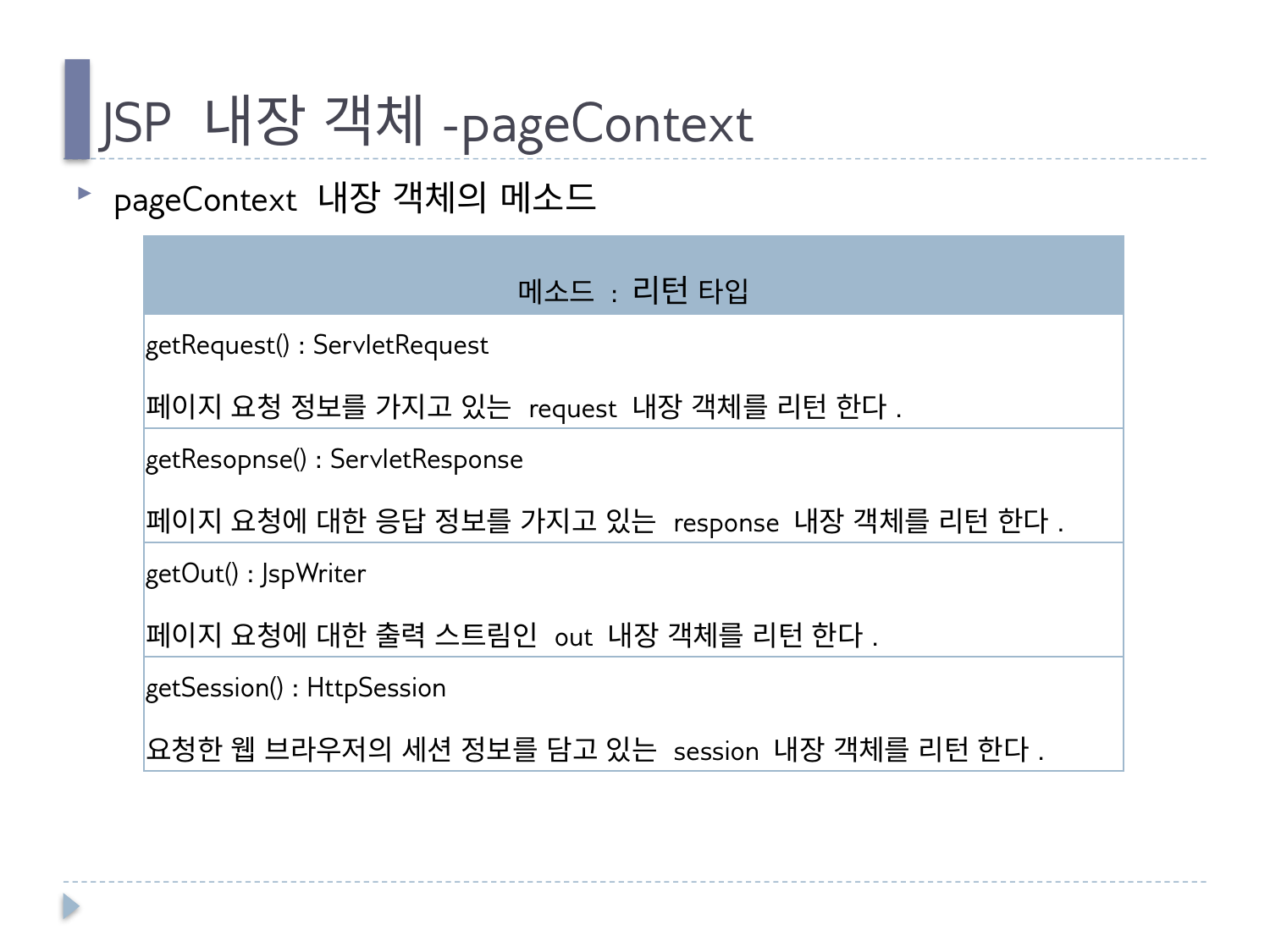

# JSP 내장 객체-pageContext
pageContext 내장 객체의 메소드

| 메소드 : 리턴 타입 |
| --- |
| getRequest() : ServletRequest 페이지 요청 정보를 가지고 있는 request 내장 객체를 리턴 한다. |
| getResopnse() : ServletResponse 페이지 요청에 대한 응답 정보를 가지고 있는 response 내장 객체를 리턴 한다. |
| getOut() : JspWriter 페이지 요청에 대한 출력 스트림인 out 내장 객체를 리턴 한다. |
| getSession() : HttpSession 요청한 웹 브라우저의 세션 정보를 담고 있는 session 내장 객체를 리턴 한다. |